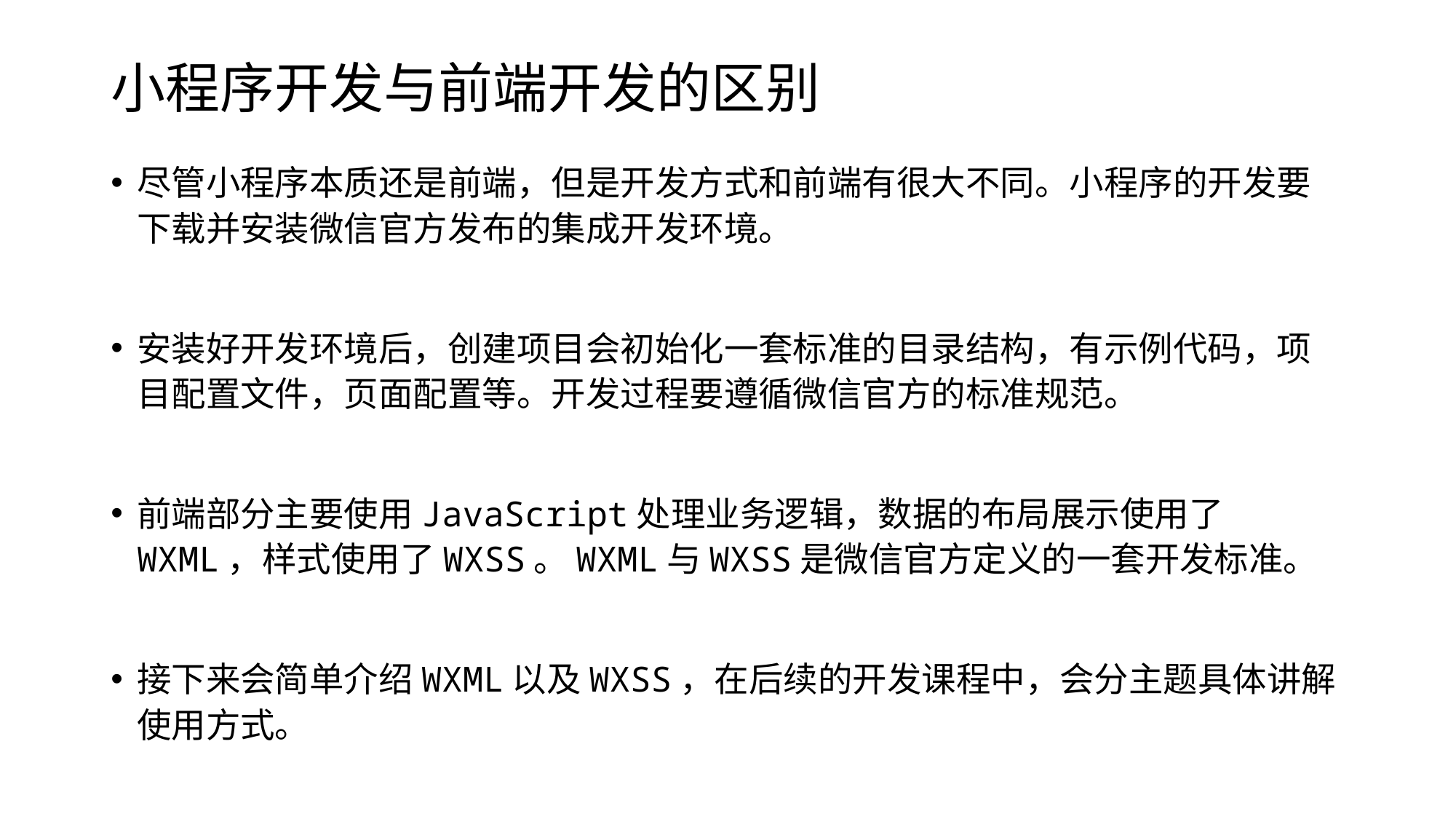

# 小程序开发与前端开发的区别
尽管小程序本质还是前端，但是开发方式和前端有很大不同。小程序的开发要下载并安装微信官方发布的集成开发环境。

安装好开发环境后，创建项目会初始化一套标准的目录结构，有示例代码，项目配置文件，页面配置等。开发过程要遵循微信官方的标准规范。

前端部分主要使用JavaScript处理业务逻辑，数据的布局展示使用了WXML，样式使用了WXSS。WXML与WXSS是微信官方定义的一套开发标准。

接下来会简单介绍WXML以及WXSS，在后续的开发课程中，会分主题具体讲解使用方式。